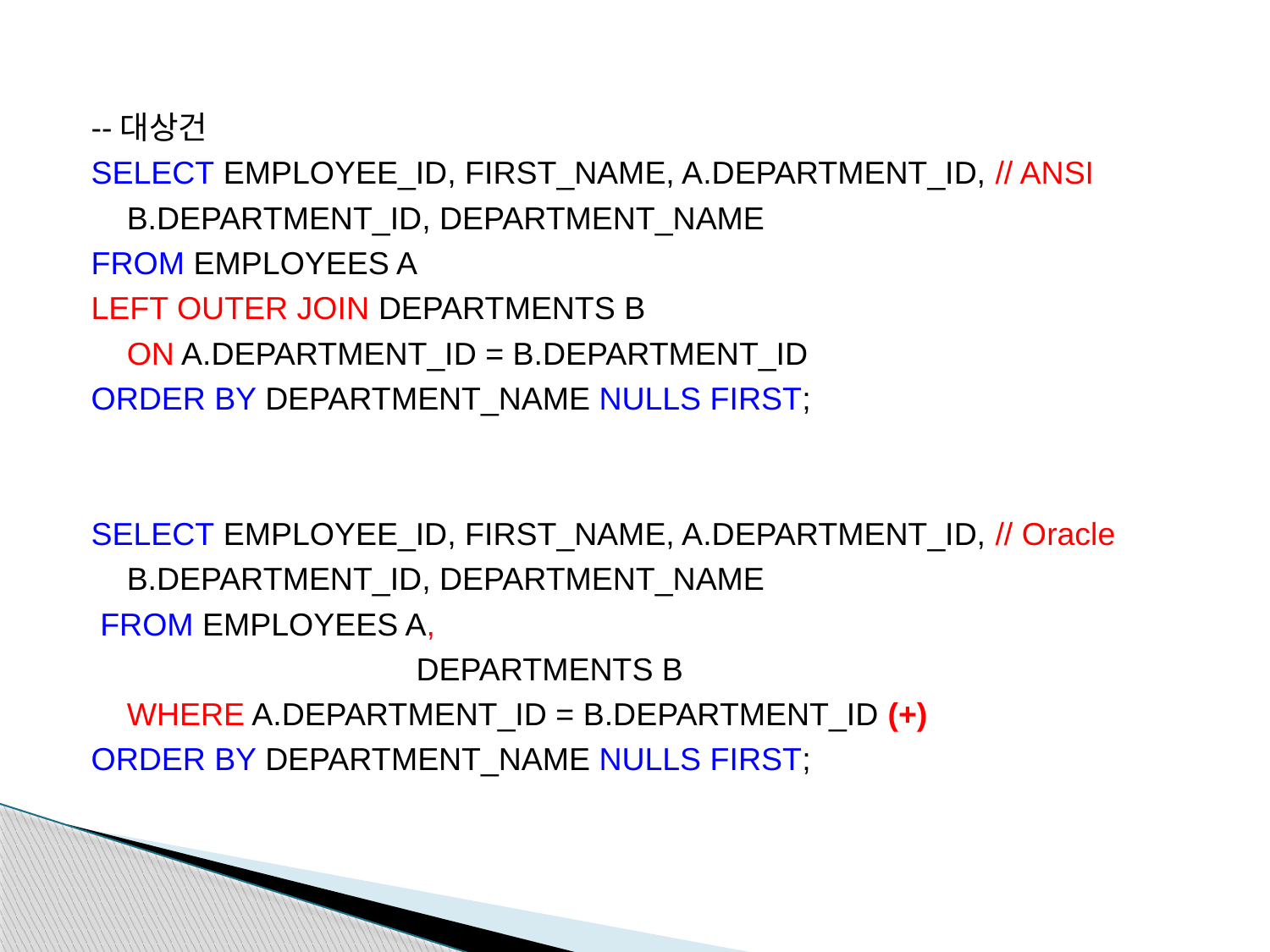

--대상건
SELECT EMPLOYEE_ID, FIRST_NAME, A.DEPARTMENT_ID, // ANSI
	B.DEPARTMENT_ID, DEPARTMENT_NAME
FROM EMPLOYEES A
LEFT OUTER JOIN DEPARTMENTS B
	ON A.DEPARTMENT_ID = B.DEPARTMENT_ID
ORDER BY DEPARTMENT_NAME NULLS FIRST;

SELECT EMPLOYEE_ID, FIRST_NAME, A.DEPARTMENT_ID, // Oracle
	B.DEPARTMENT_ID, DEPARTMENT_NAME
 FROM EMPLOYEES A,
			    DEPARTMENTS B
	WHERE A.DEPARTMENT_ID = B.DEPARTMENT_ID (+)
ORDER BY DEPARTMENT_NAME NULLS FIRST;